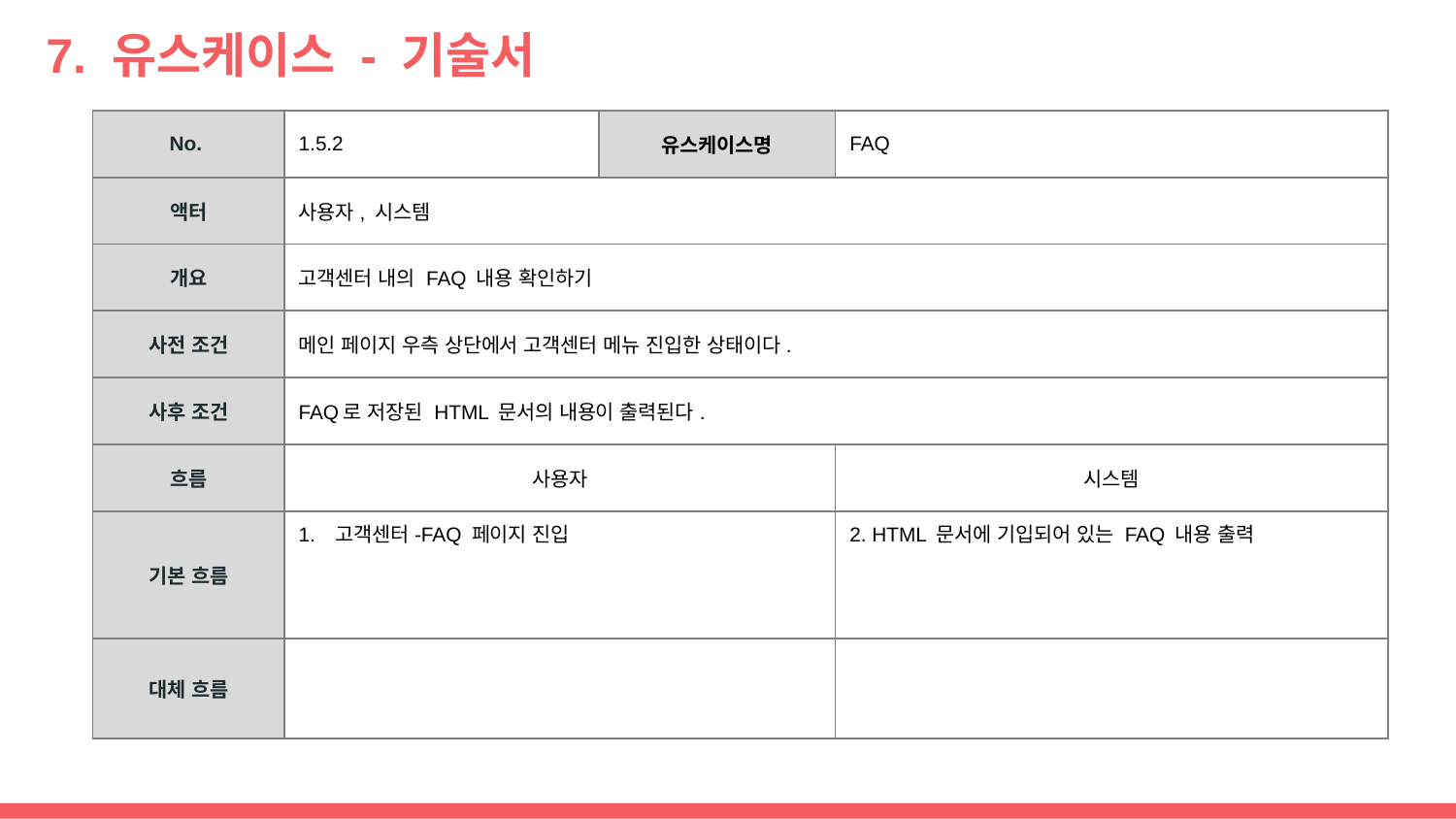

# 7. 유스케이스 - 기술서
| No. | 1.5.2 | 유스케이스명 | FAQ |
| --- | --- | --- | --- |
| 액터 | 사용자, 시스템 |  |  |
| 개요 | 고객센터 내의 FAQ 내용 확인하기 |  |  |
| 사전 조건 | 메인 페이지 우측 상단에서 고객센터 메뉴 진입한 상태이다. |  |  |
| 사후 조건 | FAQ로 저장된 HTML 문서의 내용이 출력된다. |  |  |
| 흐름 | 사용자 |  | 시스템 |
| 기본 흐름 | 고객센터-FAQ 페이지 진입 |  | 2. HTML 문서에 기입되어 있는 FAQ 내용 출력 |
| 대체 흐름 |  |  |  |